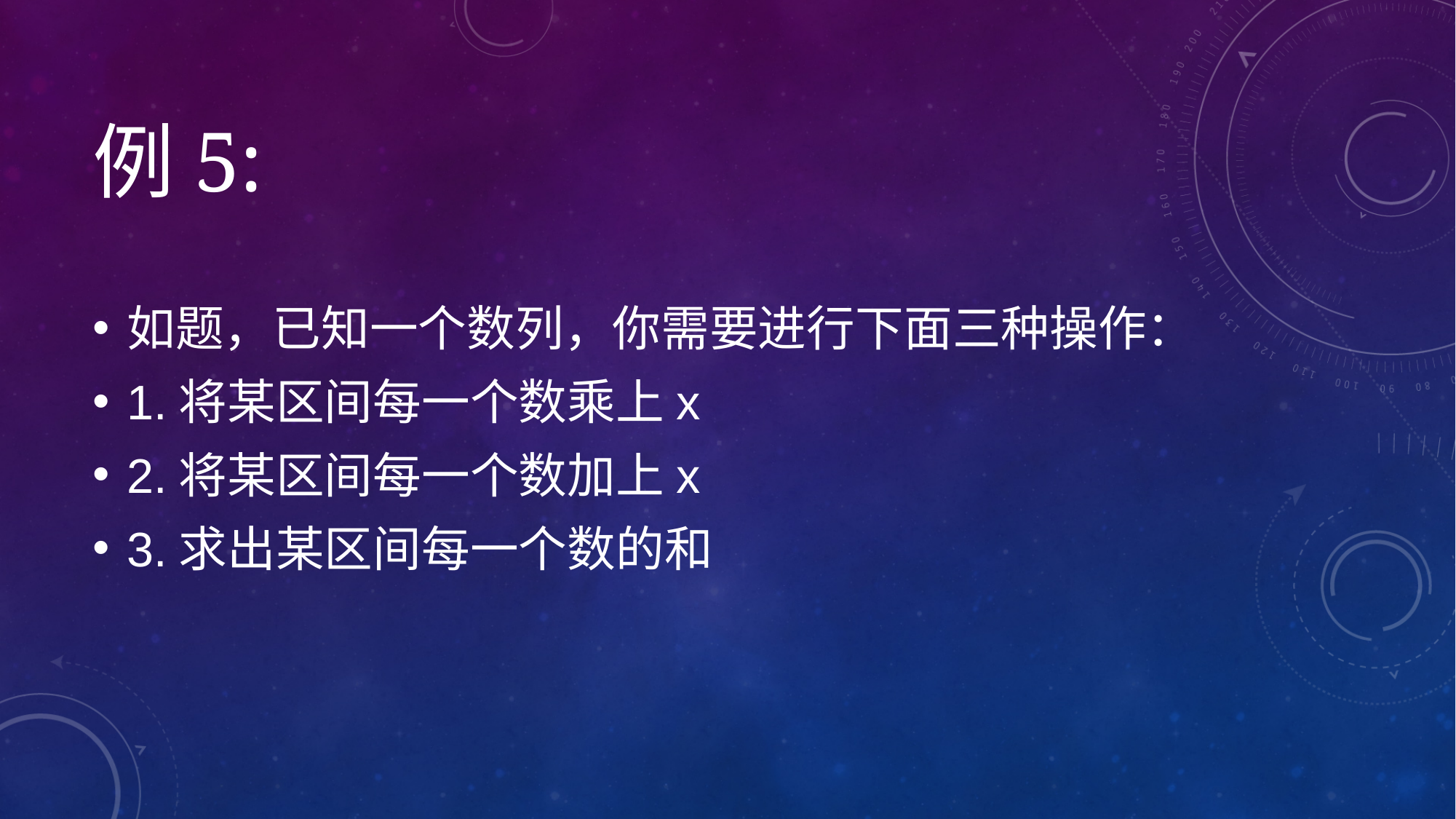

# 例5:
如题，已知一个数列，你需要进行下面三种操作：
1.将某区间每一个数乘上x
2.将某区间每一个数加上x
3.求出某区间每一个数的和